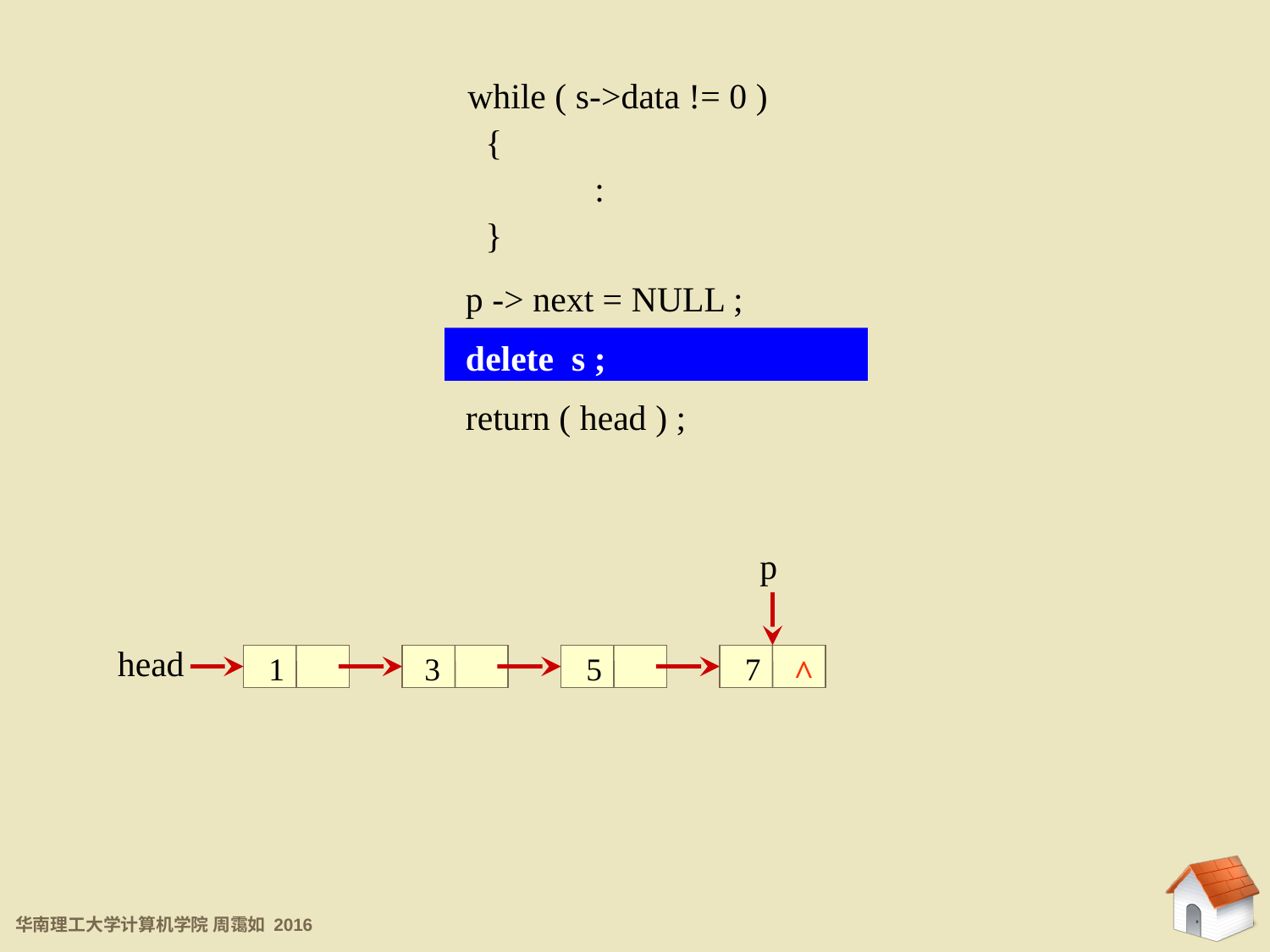

5.3 链表
while ( s->data != 0 )
  {
	:
  }
p -> next = NULL ;
delete  s ;
return ( head ) ;

p

head
1

3
5
7

^

s
0